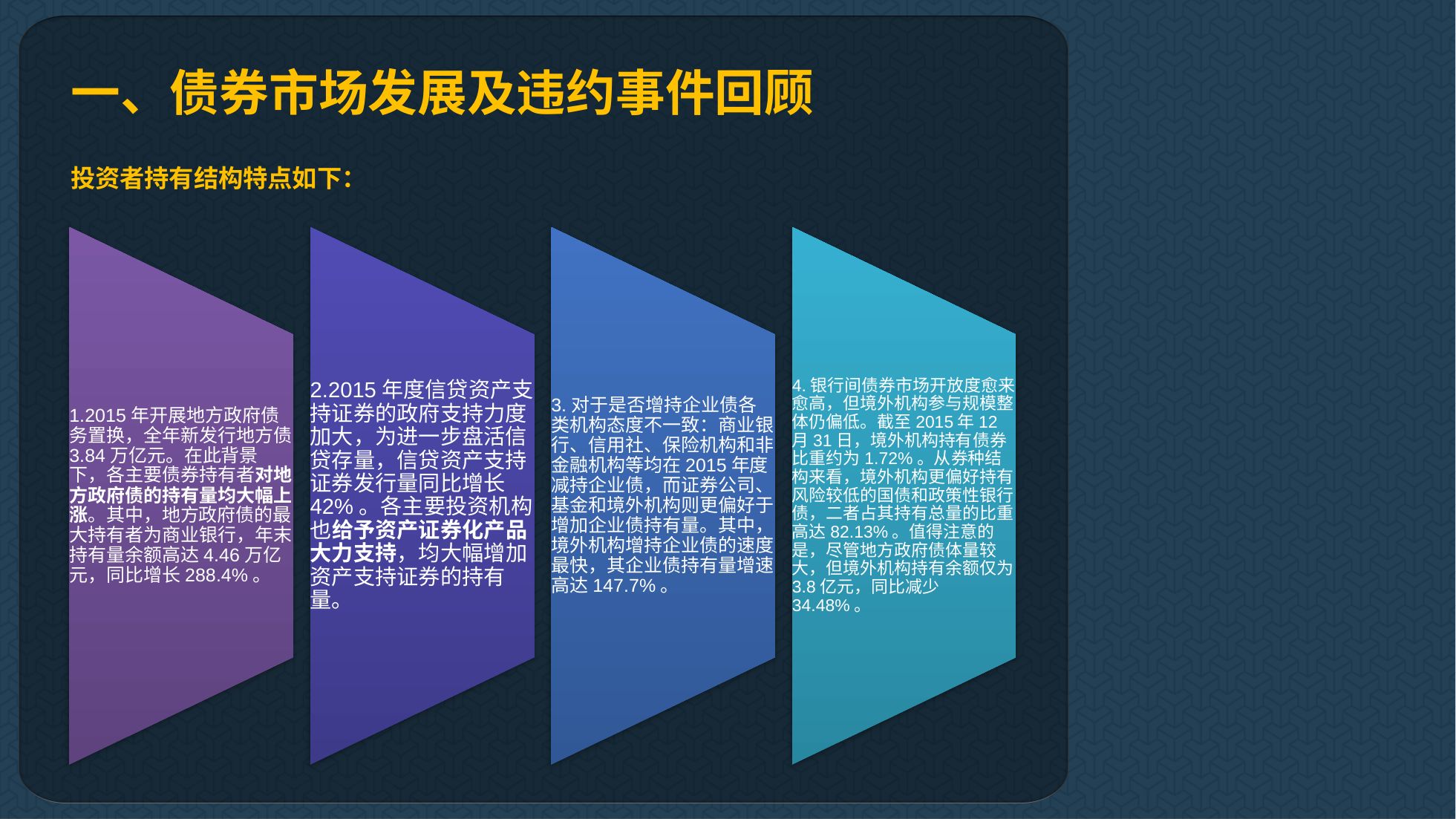

一、债券市场发展及违约事件回顾
投资者持有结构特点如下：
1.2015年开展地方政府债务置换，全年新发行地方债3.84万亿元。在此背景下，各主要债券持有者对地方政府债的持有量均大幅上涨。其中，地方政府债的最大持有者为商业银行，年末持有量余额高达4.46万亿元，同比增长288.4%。
2.2015年度信贷资产支持证券的政府支持力度加大，为进一步盘活信贷存量，信贷资产支持证券发行量同比增长42%。各主要投资机构也给予资产证券化产品大力支持，均大幅增加资产支持证券的持有量。
3.对于是否增持企业债各类机构态度不一致：商业银行、信用社、保险机构和非金融机构等均在2015年度减持企业债，而证券公司、基金和境外机构则更偏好于增加企业债持有量。其中，境外机构增持企业债的速度最快，其企业债持有量增速高达147.7%。
4.银行间债券市场开放度愈来愈高，但境外机构参与规模整体仍偏低。截至2015年12月31日，境外机构持有债券比重约为1.72%。从券种结构来看，境外机构更偏好持有风险较低的国债和政策性银行债，二者占其持有总量的比重高达82.13%。值得注意的是，尽管地方政府债体量较大，但境外机构持有余额仅为3.8亿元，同比减少34.48%。